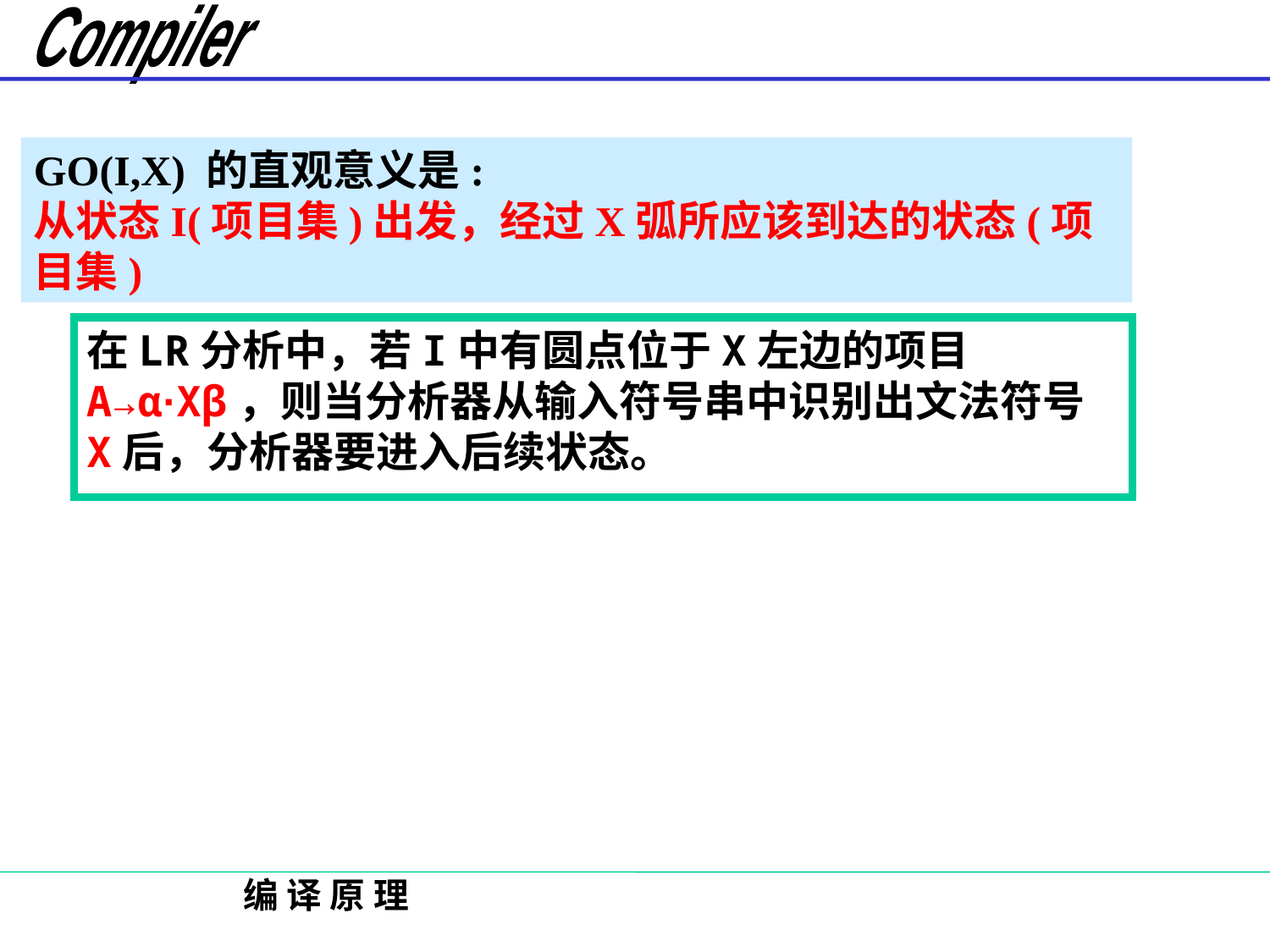

GO(I,X) 的直观意义是:
从状态I(项目集)出发，经过X弧所应该到达的状态(项目集)
在LR分析中，若I中有圆点位于X左边的项目A→α·Xβ，则当分析器从输入符号串中识别出文法符号X后，分析器要进入后续状态。